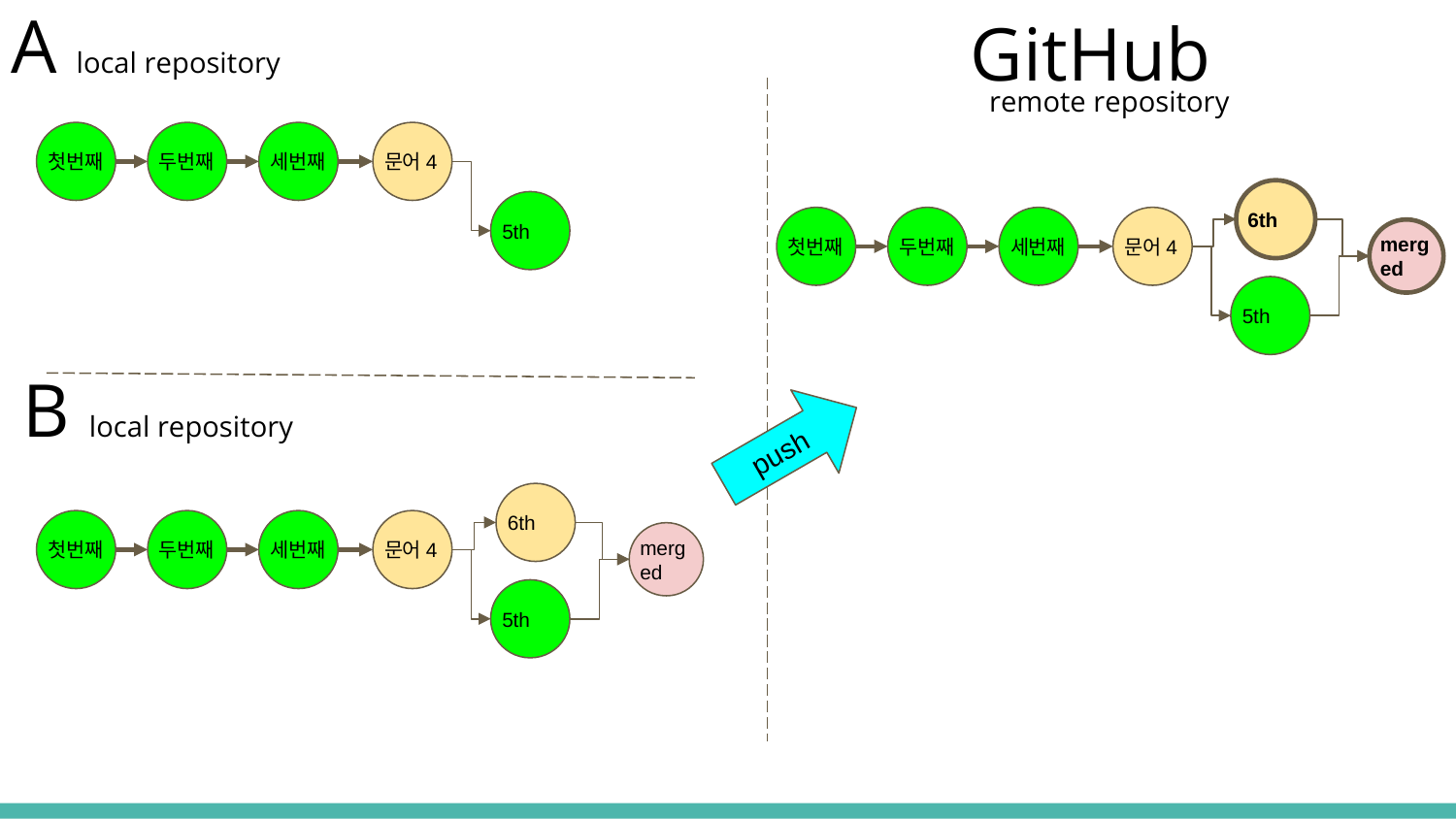

A local repository
GitHub
remote repository
첫번째
두번째
세번째
문어4
6th
5th
첫번째
두번째
세번째
문어4
merged
5th
B local repository

push
6th
첫번째
두번째
세번째
문어4
merged
5th